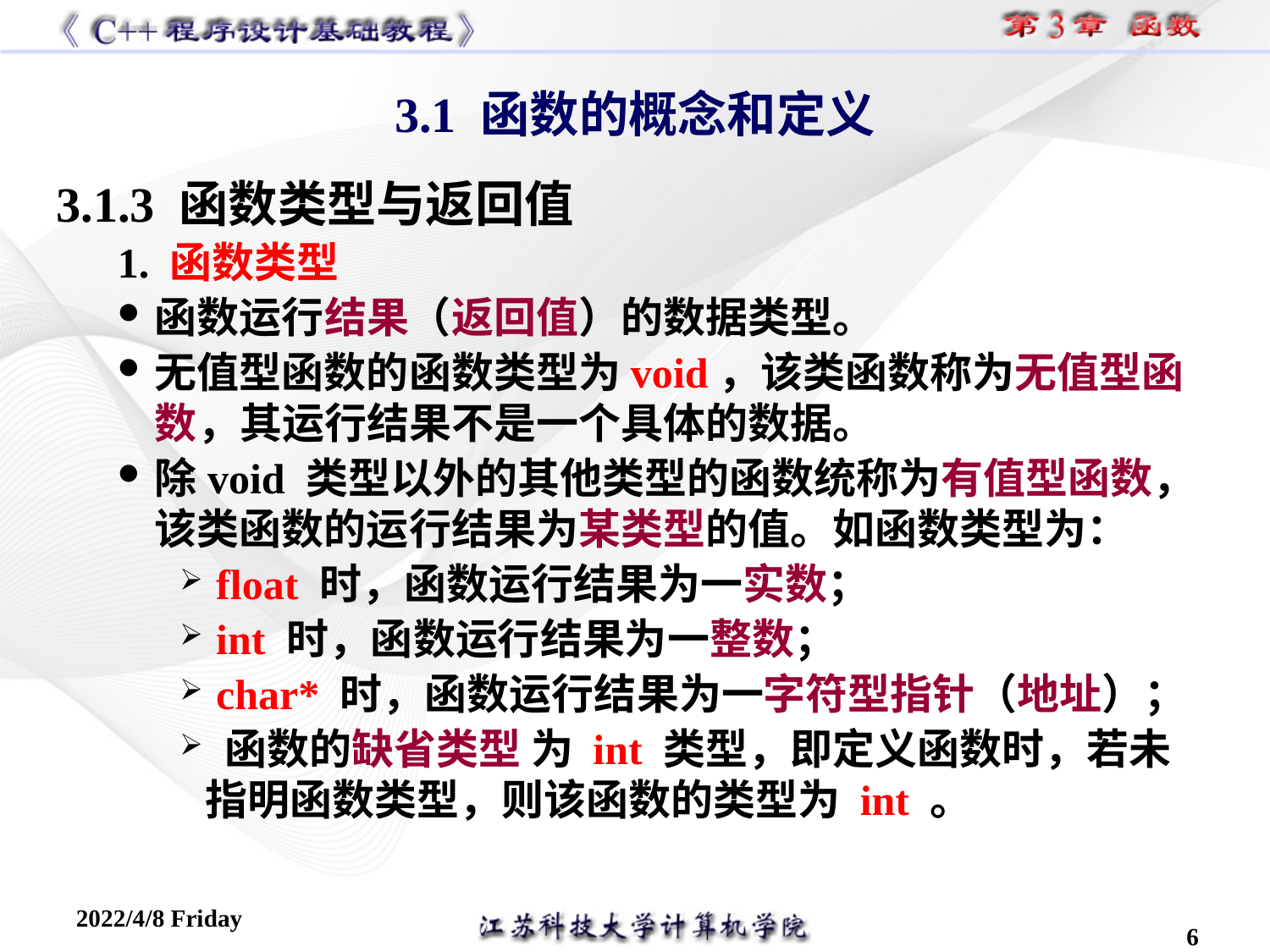

# 3.1 函数的概念和定义
3.1.3 函数类型与返回值
1. 函数类型
函数运行结果（返回值）的数据类型。
无值型函数的函数类型为void，该类函数称为无值型函数，其运行结果不是一个具体的数据。
除void 类型以外的其他类型的函数统称为有值型函数，该类函数的运行结果为某类型的值。如函数类型为：
 float 时，函数运行结果为一实数；
 int 时，函数运行结果为一整数；
 char* 时，函数运行结果为一字符型指针（地址）；
 函数的缺省类型 为 int 类型，即定义函数时，若未指明函数类型，则该函数的类型为 int 。